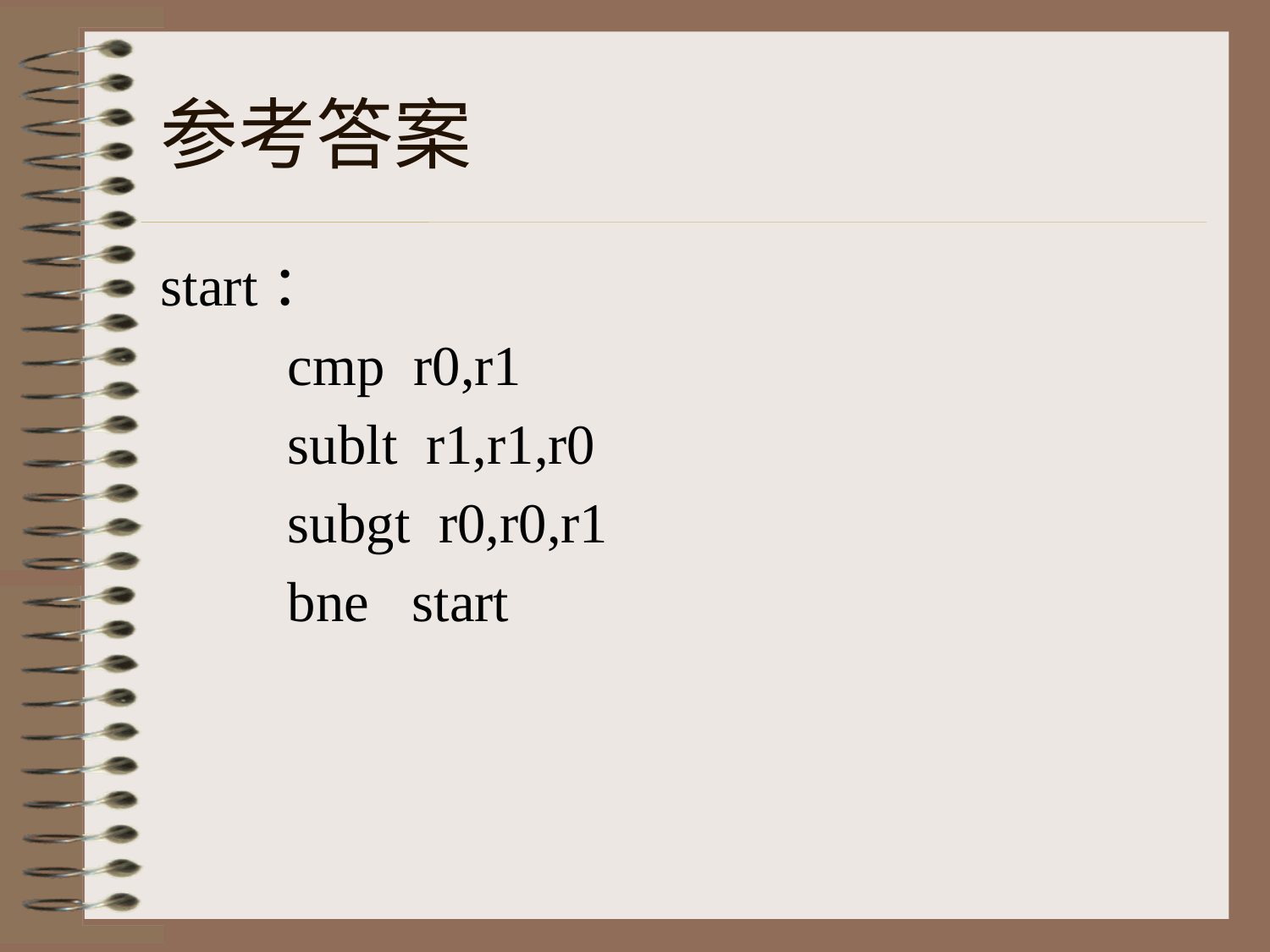

# 参考答案
start：
	cmp  r0,r1
	sublt  r1,r1,r0
	subgt  r0,r0,r1
	bne   start